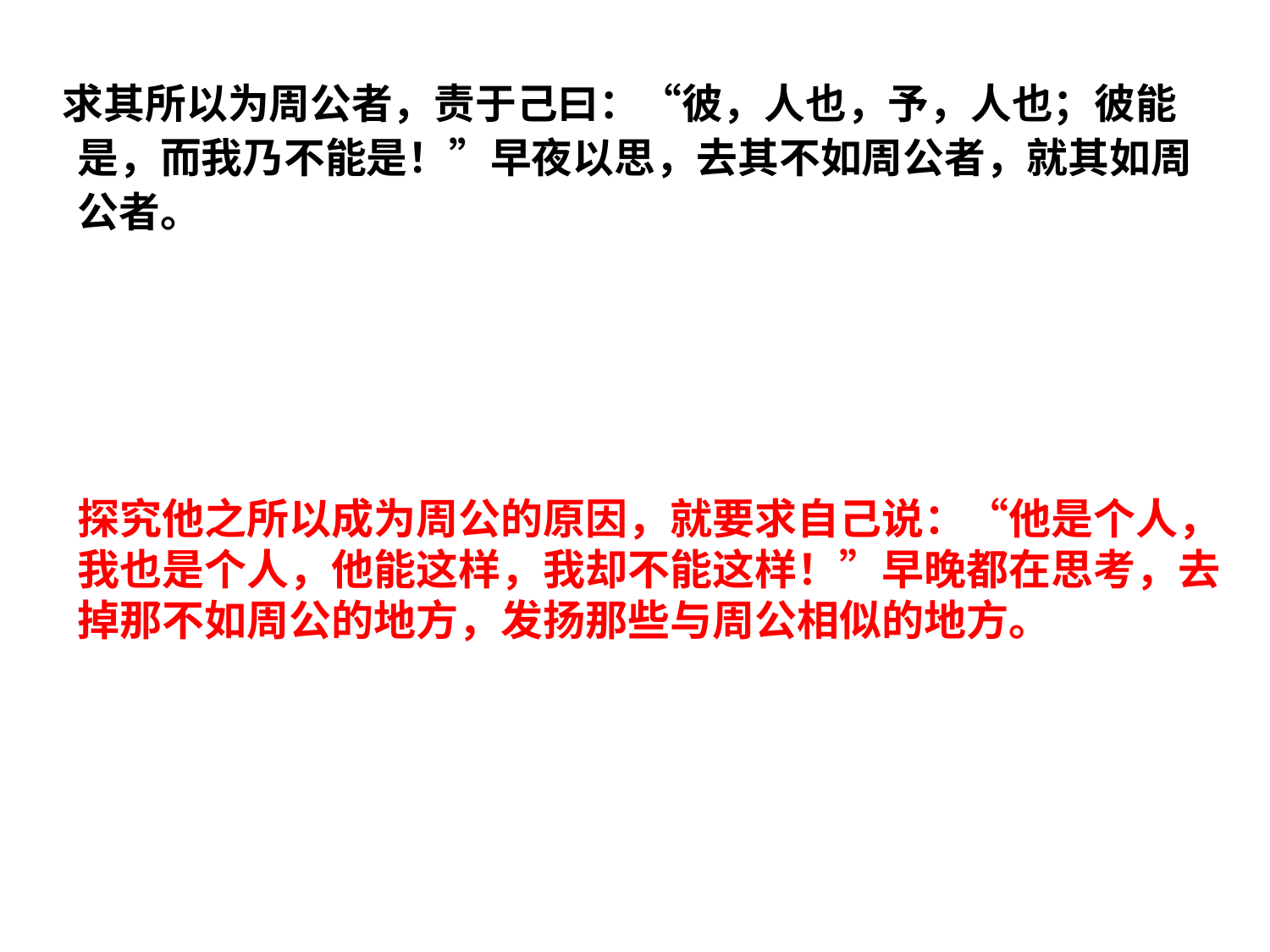

求其所以为周公者，责于己曰：“彼，人也，予，人也；彼能是，而我乃不能是！”早夜以思，去其不如周公者，就其如周公者。

探究他之所以成为周公的原因，就要求自己说：“他是个人，我也是个人，他能这样，我却不能这样！”早晚都在思考，去掉那不如周公的地方，发扬那些与周公相似的地方。